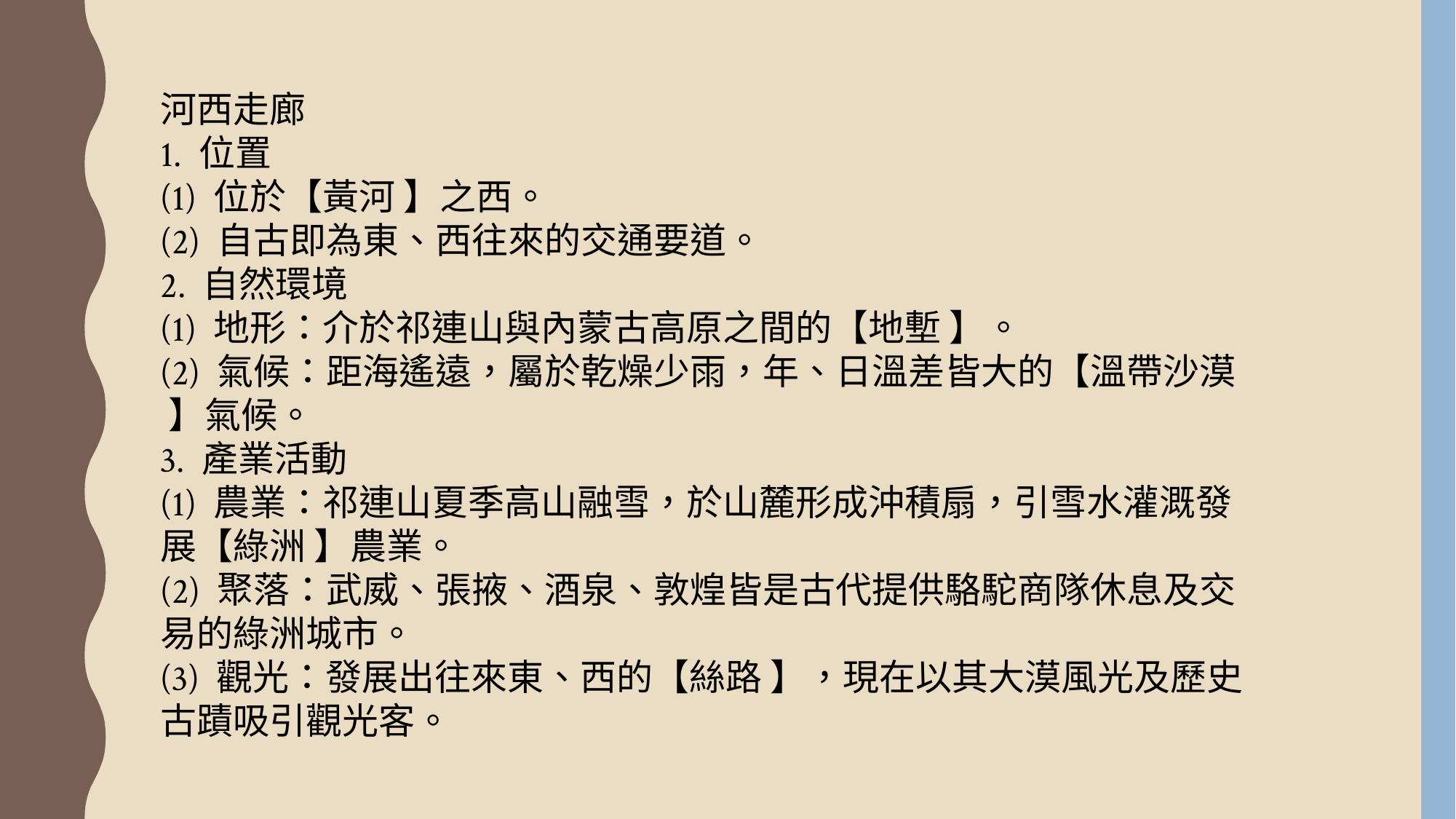

河西走廊
1. 位置
(1) 位於【黃河 】之西。
(2) 自古即為東、西往來的交通要道。
2. 自然環境
(1) 地形：介於祁連山與內蒙古高原之間的【地塹 】。
(2) 氣候：距海遙遠，屬於乾燥少雨，年、日溫差皆大的【溫帶沙漠 】氣候。
3. 產業活動
(1) 農業：祁連山夏季高山融雪，於山麓形成沖積扇，引雪水灌溉發展【綠洲 】農業。
(2) 聚落：武威、張掖、酒泉、敦煌皆是古代提供駱駝商隊休息及交易的綠洲城市。
(3) 觀光：發展出往來東、西的【絲路 】，現在以其大漠風光及歷史古蹟吸引觀光客。